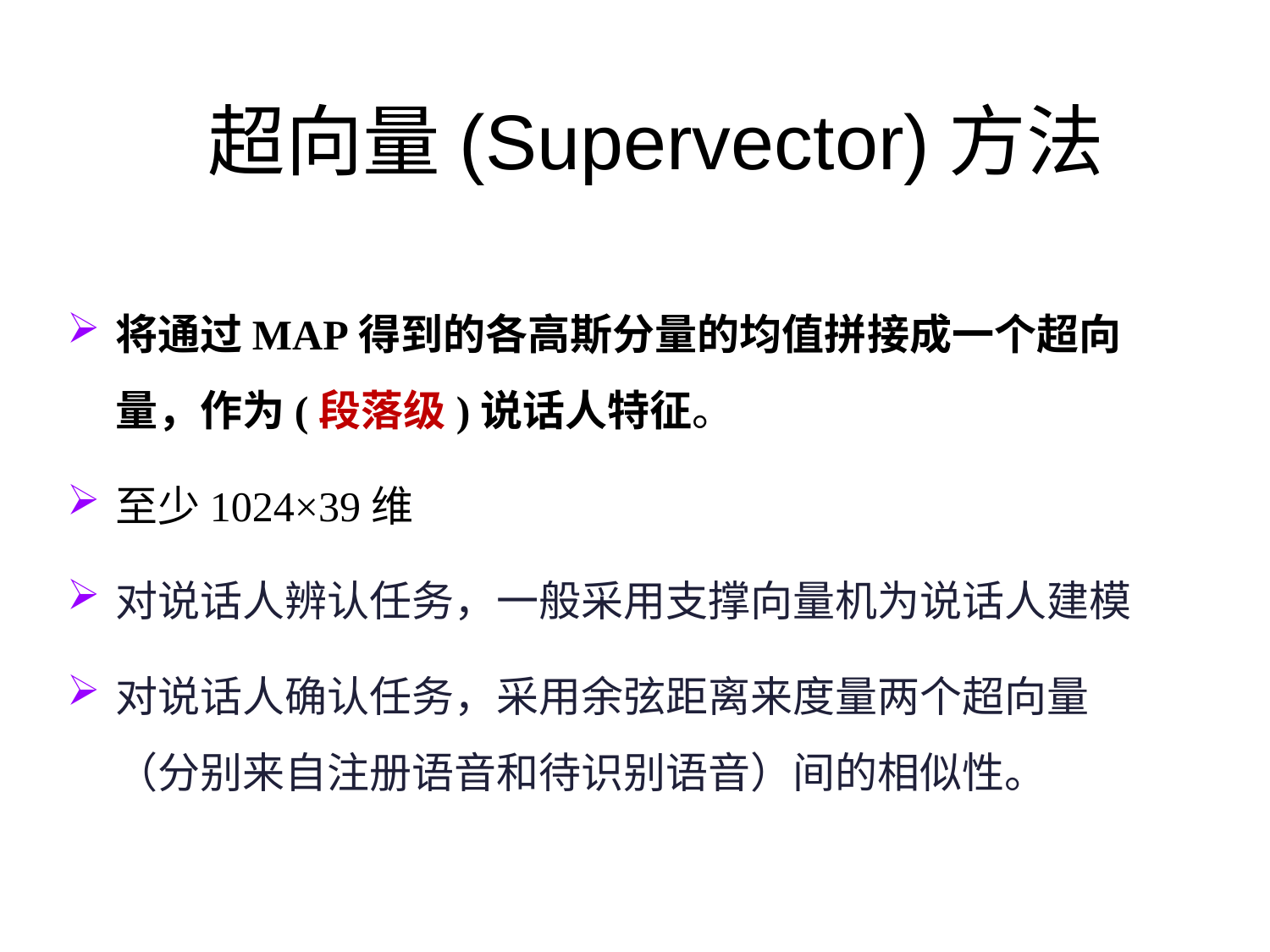

超向量(Supervector)方法
将通过MAP得到的各高斯分量的均值拼接成一个超向量，作为(段落级)说话人特征。
至少1024×39维
对说话人辨认任务，一般采用支撑向量机为说话人建模
对说话人确认任务，采用余弦距离来度量两个超向量（分别来自注册语音和待识别语音）间的相似性。